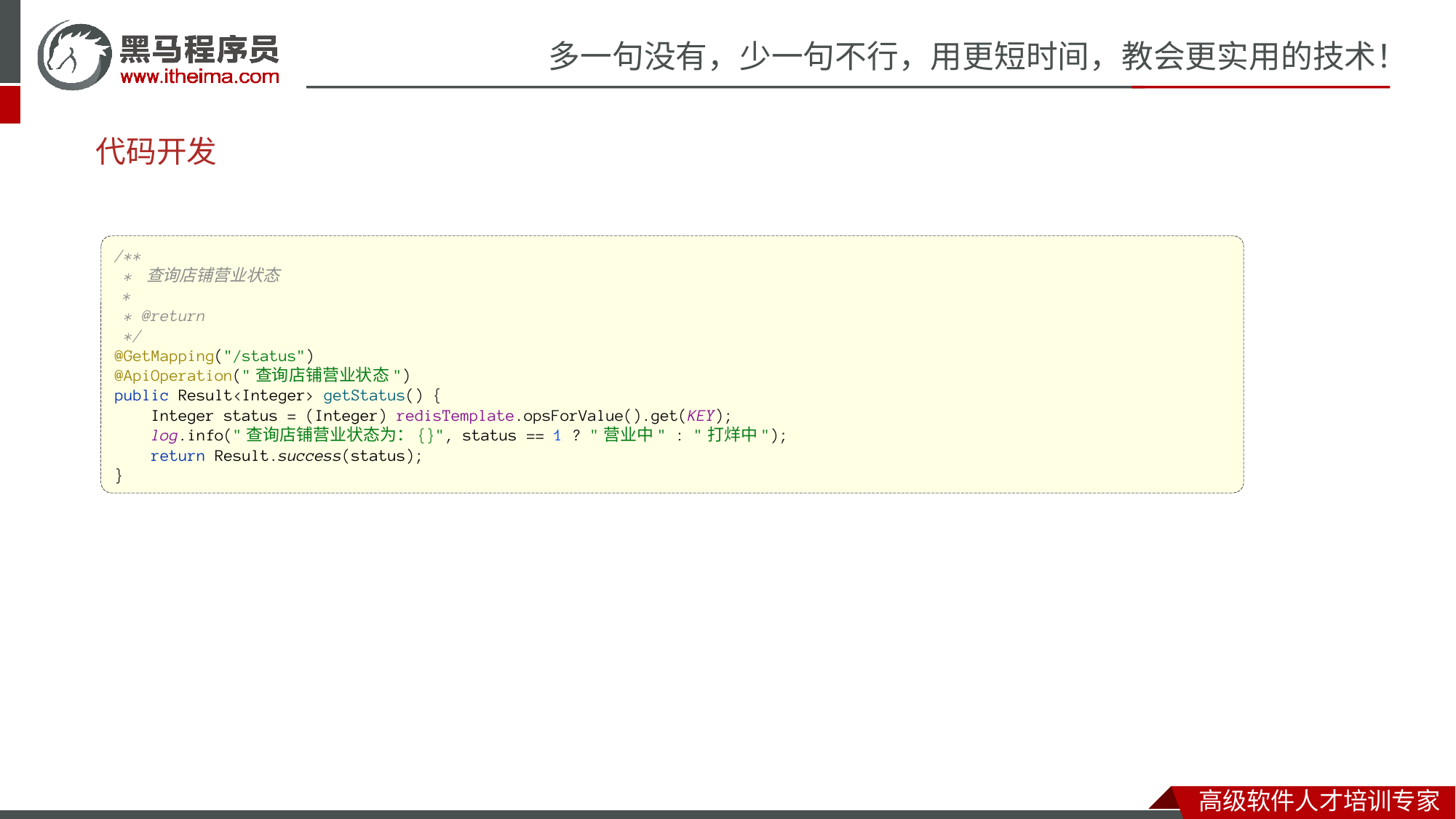

# 代码开发
/**
 * 查询店铺营业状态
 *
 * @return
 */
@GetMapping("/status")
@ApiOperation("查询店铺营业状态")
public Result<Integer> getStatus() {
    Integer status = (Integer) redisTemplate.opsForValue().get(KEY);
    log.info("查询店铺营业状态为：{}", status == 1 ? "营业中" : "打烊中");
    return Result.success(status);
}